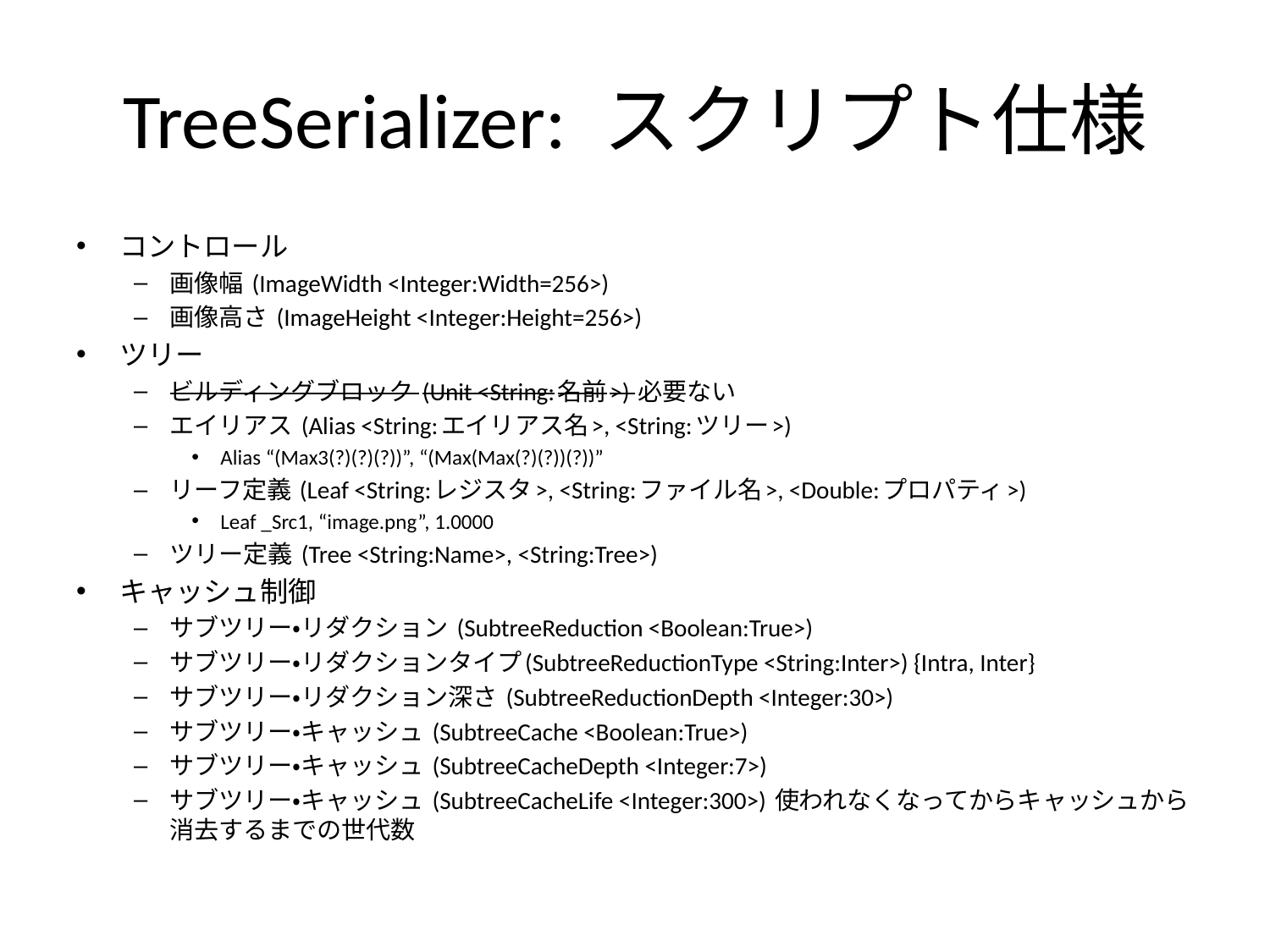

# TreeSerializer: スクリプト仕様
コントロール
画像幅 (ImageWidth <Integer:Width=256>)
画像高さ (ImageHeight <Integer:Height=256>)
ツリー
ビルディングブロック (Unit <String:名前>) 必要ない
エイリアス (Alias <String:エイリアス名>, <String:ツリー>)
Alias “(Max3(?)(?)(?))”, “(Max(Max(?)(?))(?))”
リーフ定義 (Leaf <String:レジスタ>, <String:ファイル名>, <Double:プロパティ>)
Leaf _Src1, “image.png”, 1.0000
ツリー定義 (Tree <String:Name>, <String:Tree>)
キャッシュ制御
サブツリー・リダクション (SubtreeReduction <Boolean:True>)
サブツリー・リダクションタイプ(SubtreeReductionType <String:Inter>) {Intra, Inter}
サブツリー・リダクション深さ (SubtreeReductionDepth <Integer:30>)
サブツリー・キャッシュ (SubtreeCache <Boolean:True>)
サブツリー・キャッシュ (SubtreeCacheDepth <Integer:7>)
サブツリー・キャッシュ (SubtreeCacheLife <Integer:300>) 使われなくなってからキャッシュから消去するまでの世代数